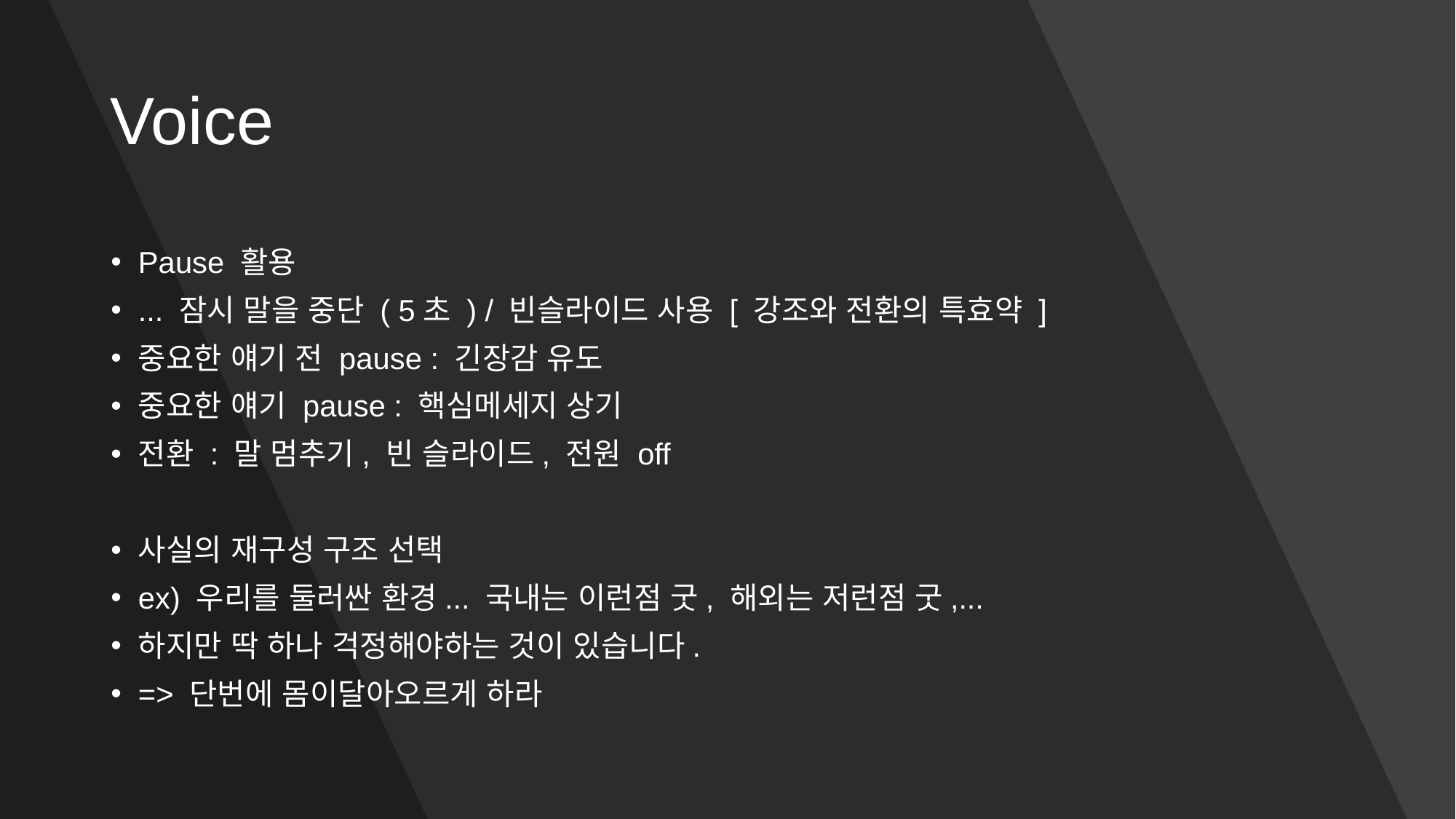

# Voice
Pause 활용
... 잠시 말을 중단 ( 5초 ) / 빈슬라이드 사용 [ 강조와 전환의 특효약 ]
중요한 얘기 전 pause : 긴장감 유도
중요한 얘기 pause : 핵심메세지 상기
전환 : 말 멈추기, 빈 슬라이드, 전원 off

사실의 재구성 구조 선택
ex) 우리를 둘러싼 환경... 국내는 이런점 굿, 해외는 저런점 굿,...
하지만 딱 하나 걱정해야하는 것이 있습니다.
=> 단번에 몸이달아오르게 하라